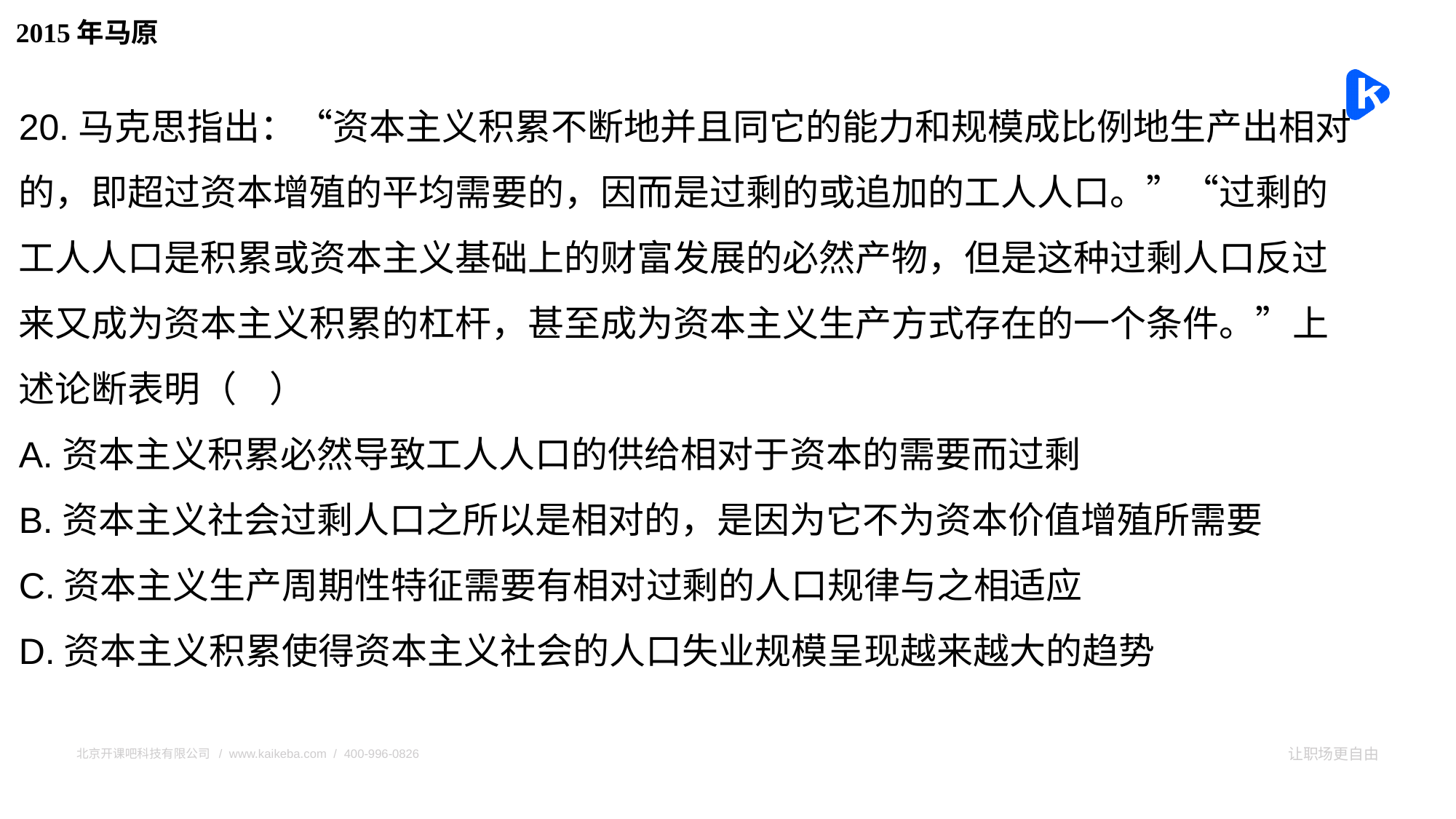

2015年马原
20.马克思指出：“资本主义积累不断地并且同它的能力和规模成比例地生产出相对的，即超过资本增殖的平均需要的，因而是过剩的或追加的工人人口。”“过剩的工人人口是积累或资本主义基础上的财富发展的必然产物，但是这种过剩人口反过来又成为资本主义积累的杠杆，甚至成为资本主义生产方式存在的一个条件。”上述论断表明（    ）
A.资本主义积累必然导致工人人口的供给相对于资本的需要而过剩
B.资本主义社会过剩人口之所以是相对的，是因为它不为资本价值增殖所需要
C.资本主义生产周期性特征需要有相对过剩的人口规律与之相适应
D.资本主义积累使得资本主义社会的人口失业规模呈现越来越大的趋势